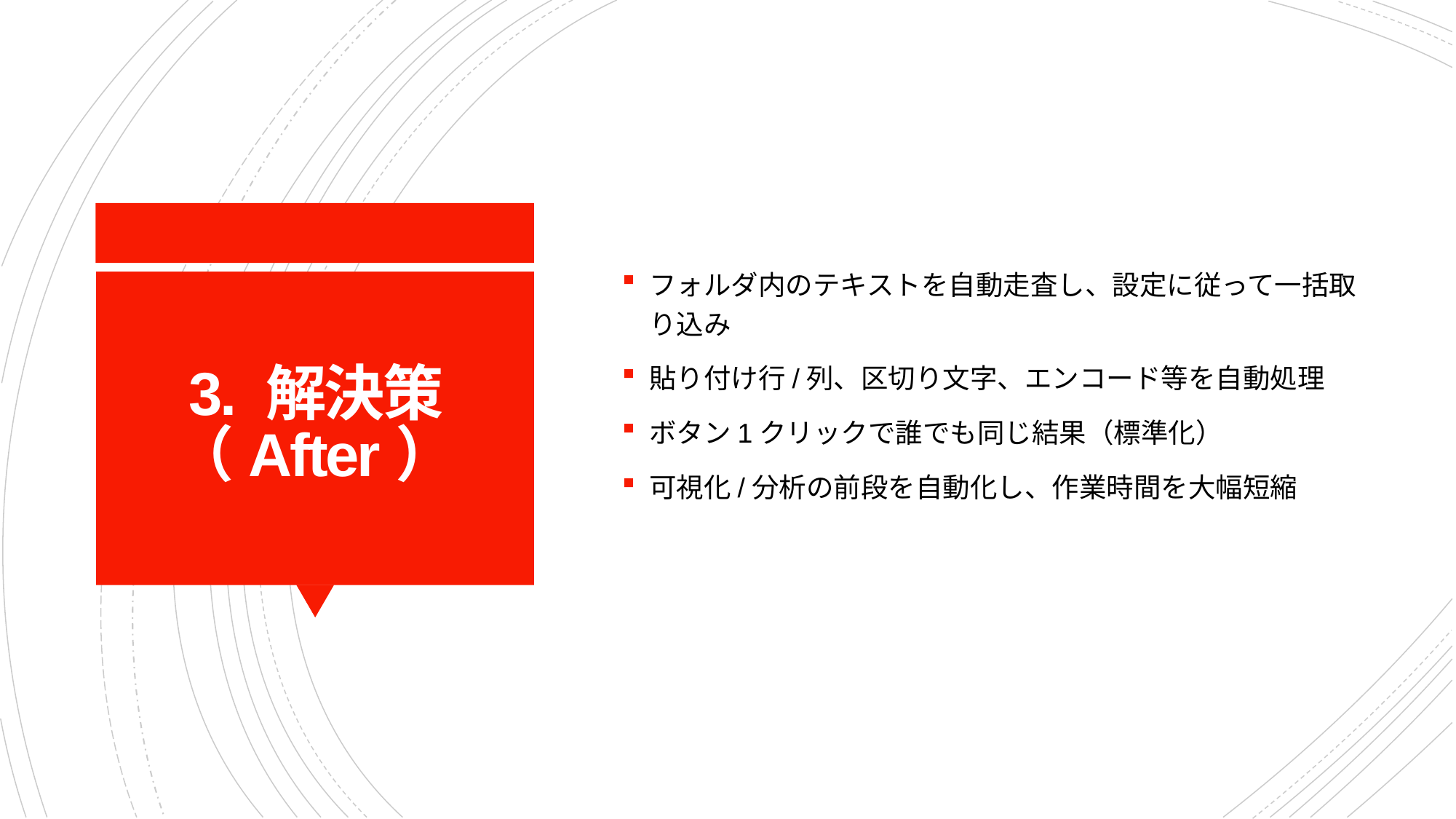

フォルダ内のテキストを自動走査し、設定に従って一括取り込み
貼り付け行/列、区切り文字、エンコード等を自動処理
ボタン1クリックで誰でも同じ結果（標準化）
可視化/分析の前段を自動化し、作業時間を大幅短縮

# 3. 解決策（After）